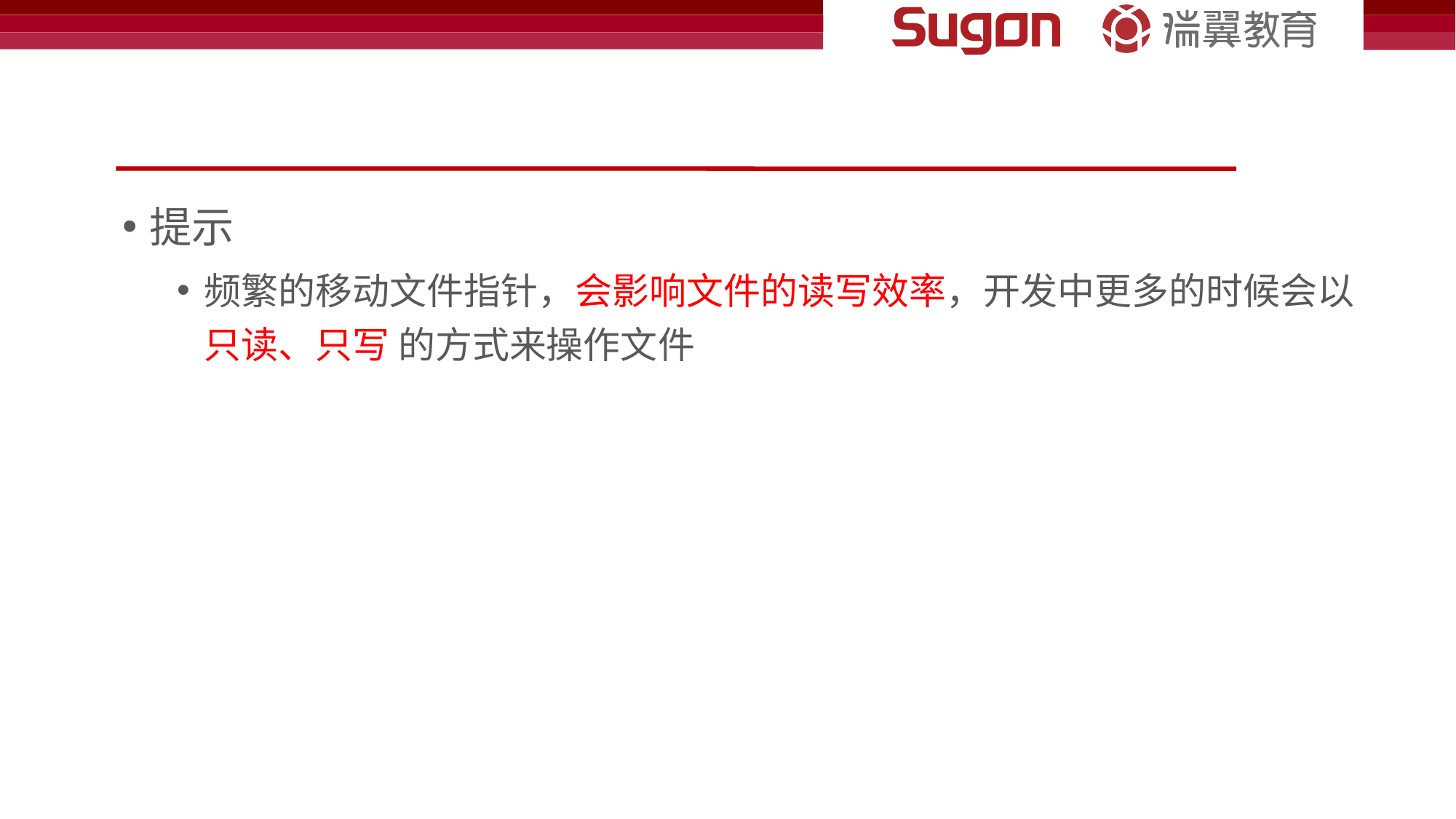

#
提示
频繁的移动文件指针，会影响文件的读写效率，开发中更多的时候会以 只读、只写 的方式来操作文件